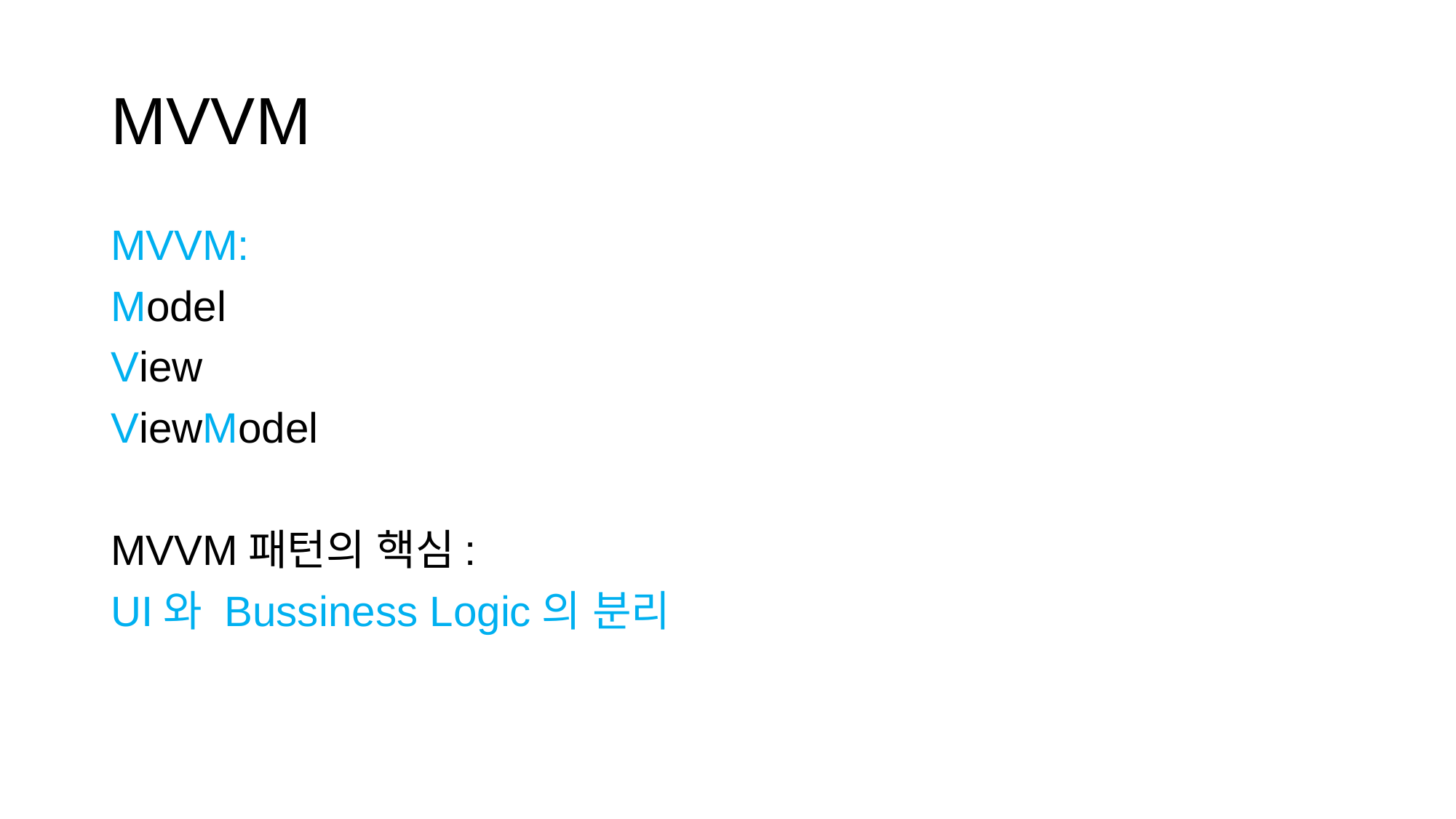

# MVVM
MVVM:
Model
View
ViewModel

MVVM패턴의 핵심:
UI와 Bussiness Logic의 분리